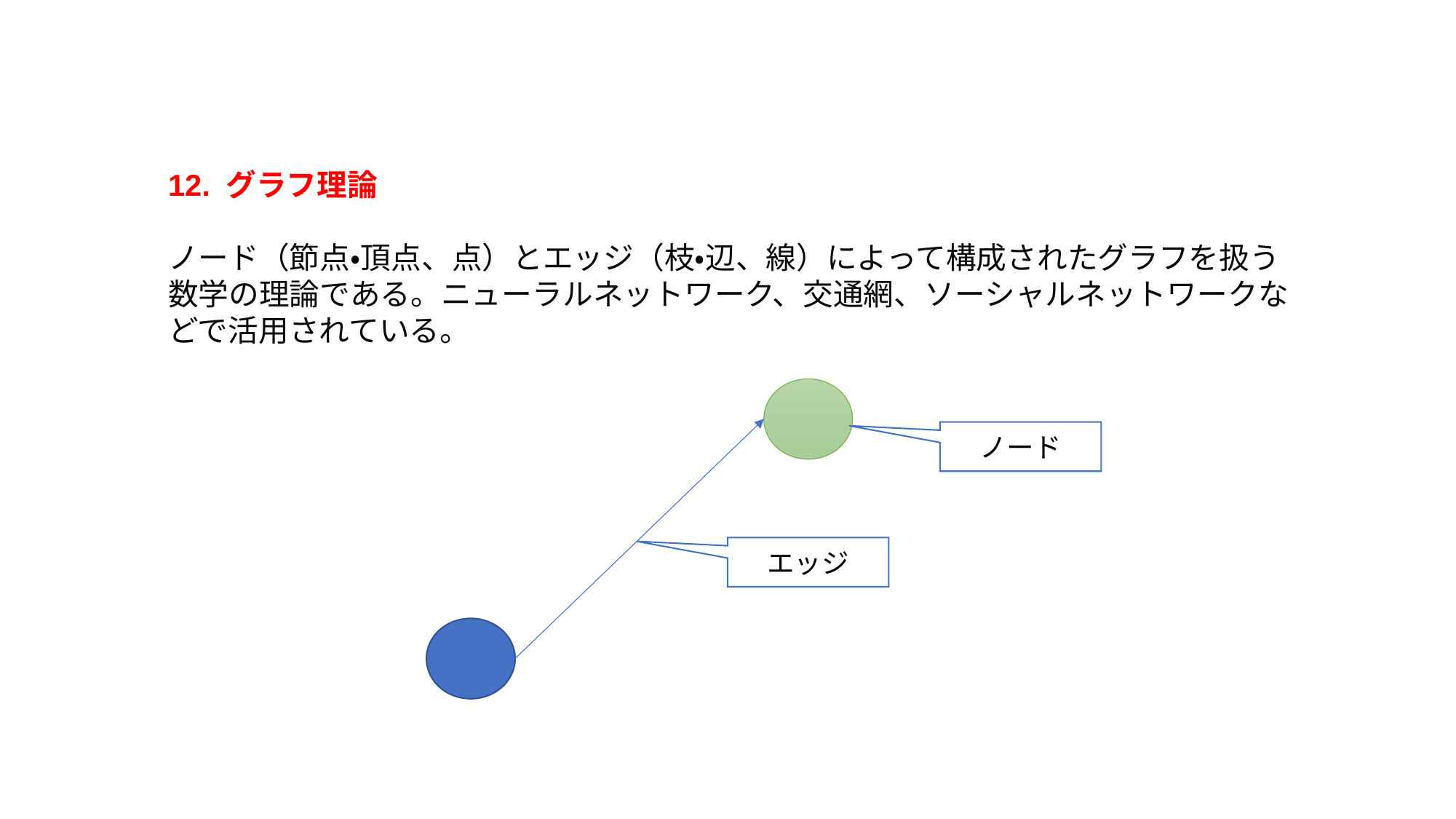

12. グラフ理論

ノード（節点・頂点、点）とエッジ（枝・辺、線）によって構成されたグラフを扱う数学の理論である。ニューラルネットワーク、交通網、ソーシャルネットワークなどで活用されている。

ノード
エッジ